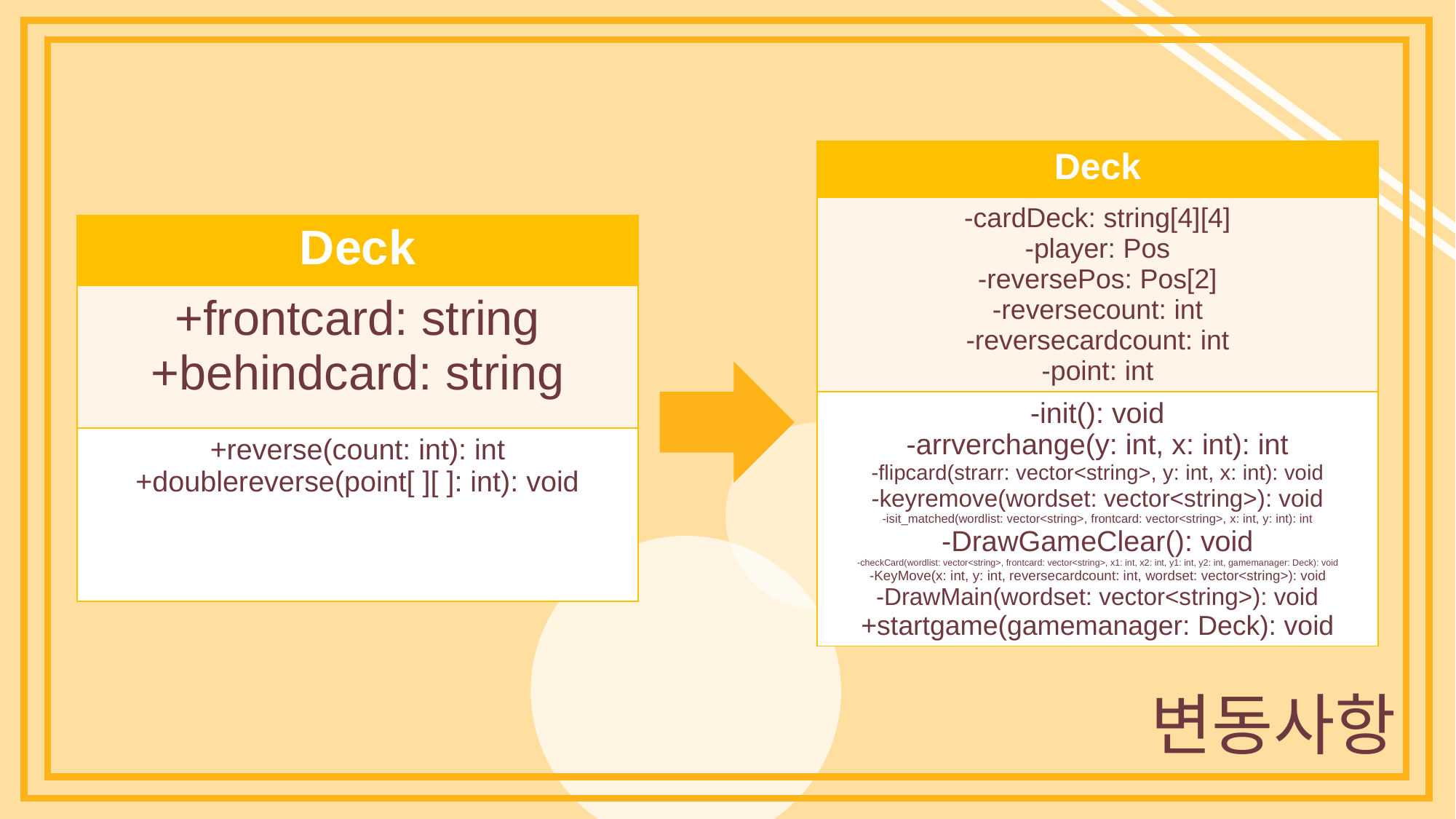

| Deck |
| --- |
| -cardDeck: string[4][4] -player: Pos -reversePos: Pos[2] -reversecount: int -reversecardcount: int -point: int |
| -init(): void -arrverchange(y: int, x: int): int -flipcard(strarr: vector<string>, y: int, x: int): void -keyremove(wordset: vector<string>): void -isit\_matched(wordlist: vector<string>, frontcard: vector<string>, x: int, y: int): int -DrawGameClear(): void -checkCard(wordlist: vector<string>, frontcard: vector<string>, x1: int, x2: int, y1: int, y2: int, gamemanager: Deck): void -KeyMove(x: int, y: int, reversecardcount: int, wordset: vector<string>): void -DrawMain(wordset: vector<string>): void +startgame(gamemanager: Deck): void |
| Deck |
| --- |
| +frontcard: string +behindcard: string |
| +reverse(count: int): int +doublereverse(point[ ][ ]: int): void |

# 변동사항